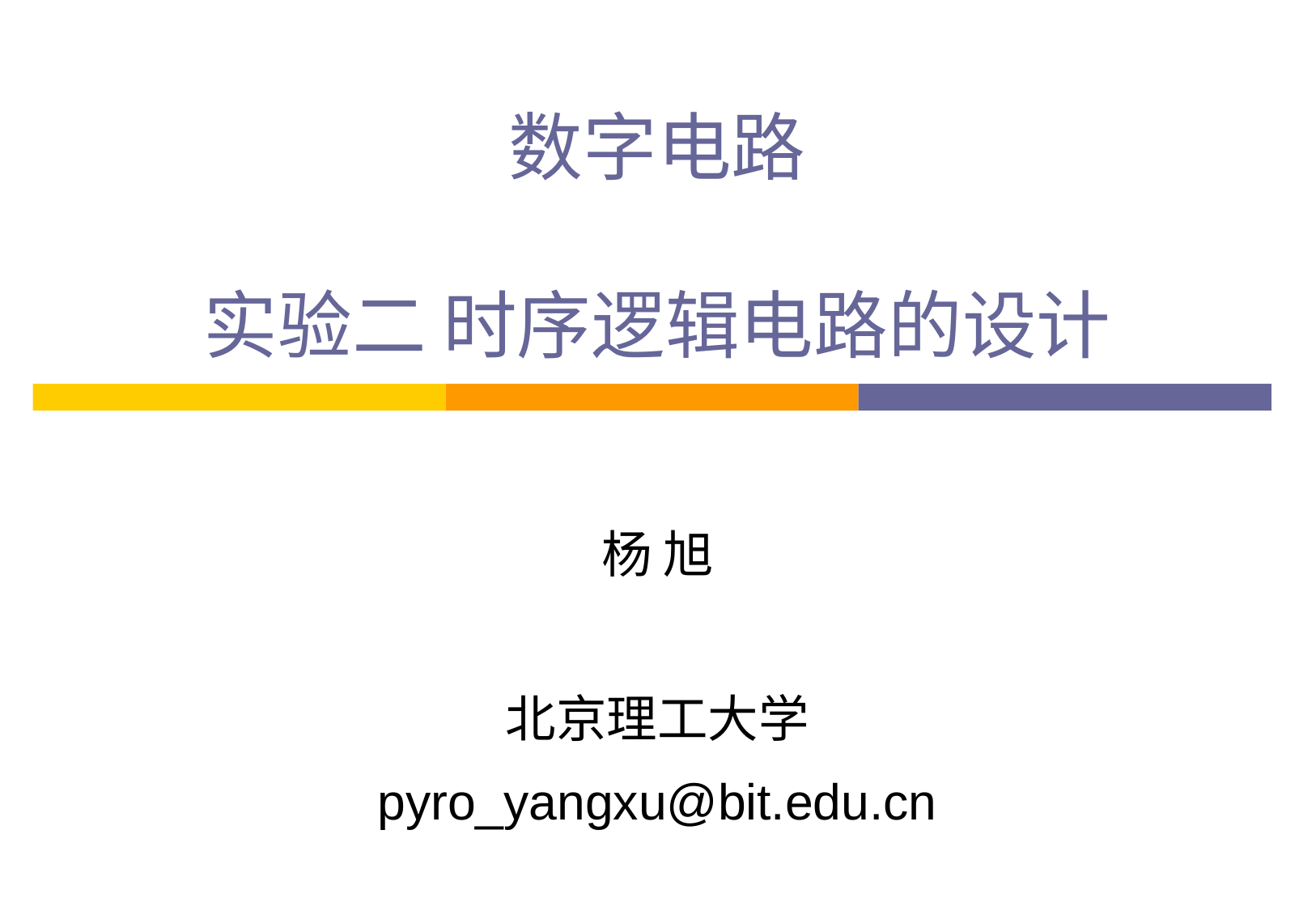

# 数字电路 实验二 时序逻辑电路的设计

杨 旭

北京理工大学
pyro_yangxu@bit.edu.cn